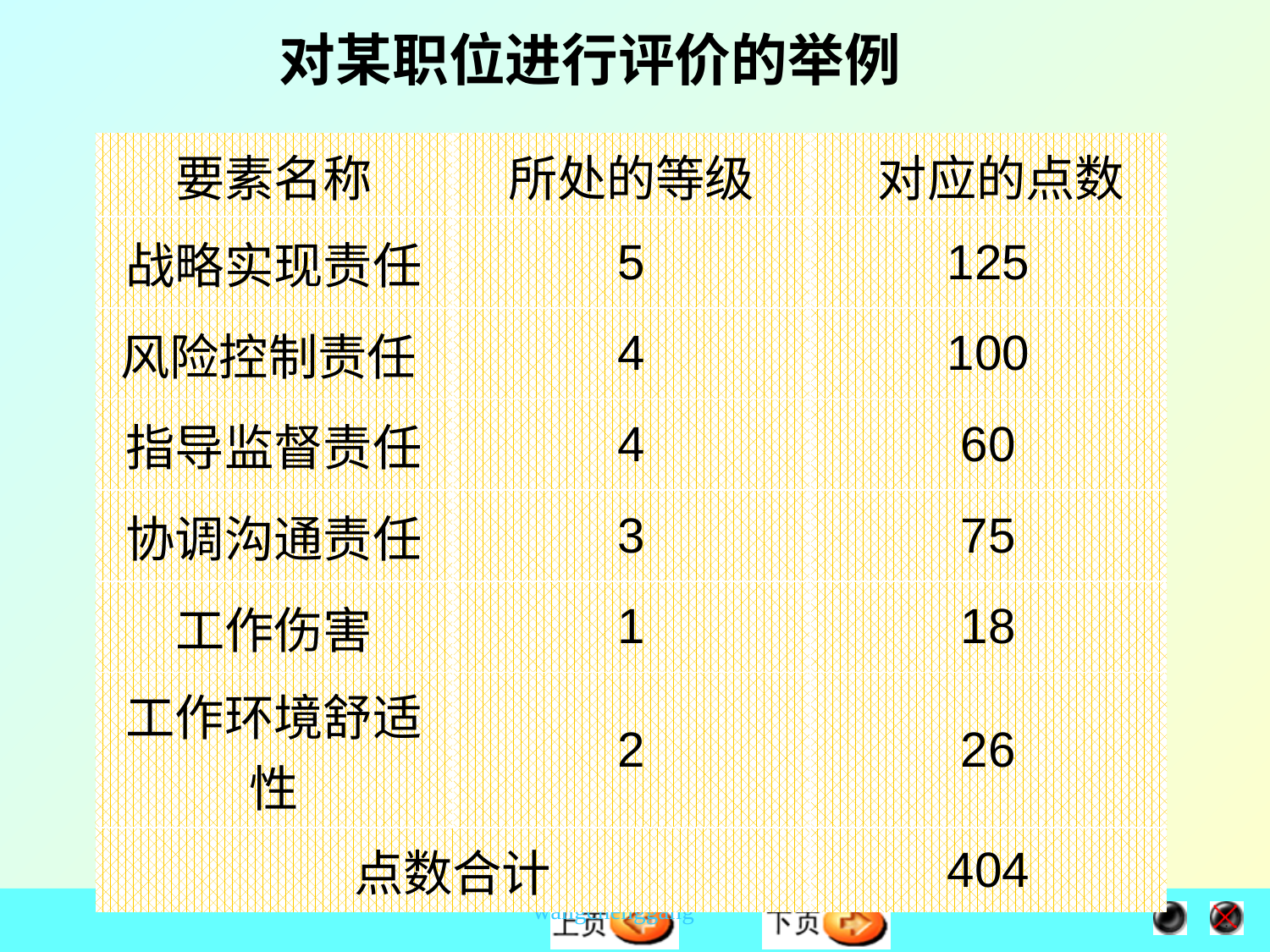

对某职位进行评价的举例
| 要素名称 | 所处的等级 | 对应的点数 |
| --- | --- | --- |
| 战略实现责任 | 5 | 125 |
| 风险控制责任 | 4 | 100 |
| 指导监督责任 | 4 | 60 |
| 协调沟通责任 | 3 | 75 |
| 工作伤害 | 1 | 18 |
| 工作环境舒适性 | 2 | 26 |
| 点数合计 |  | 404 |
wangchenggang